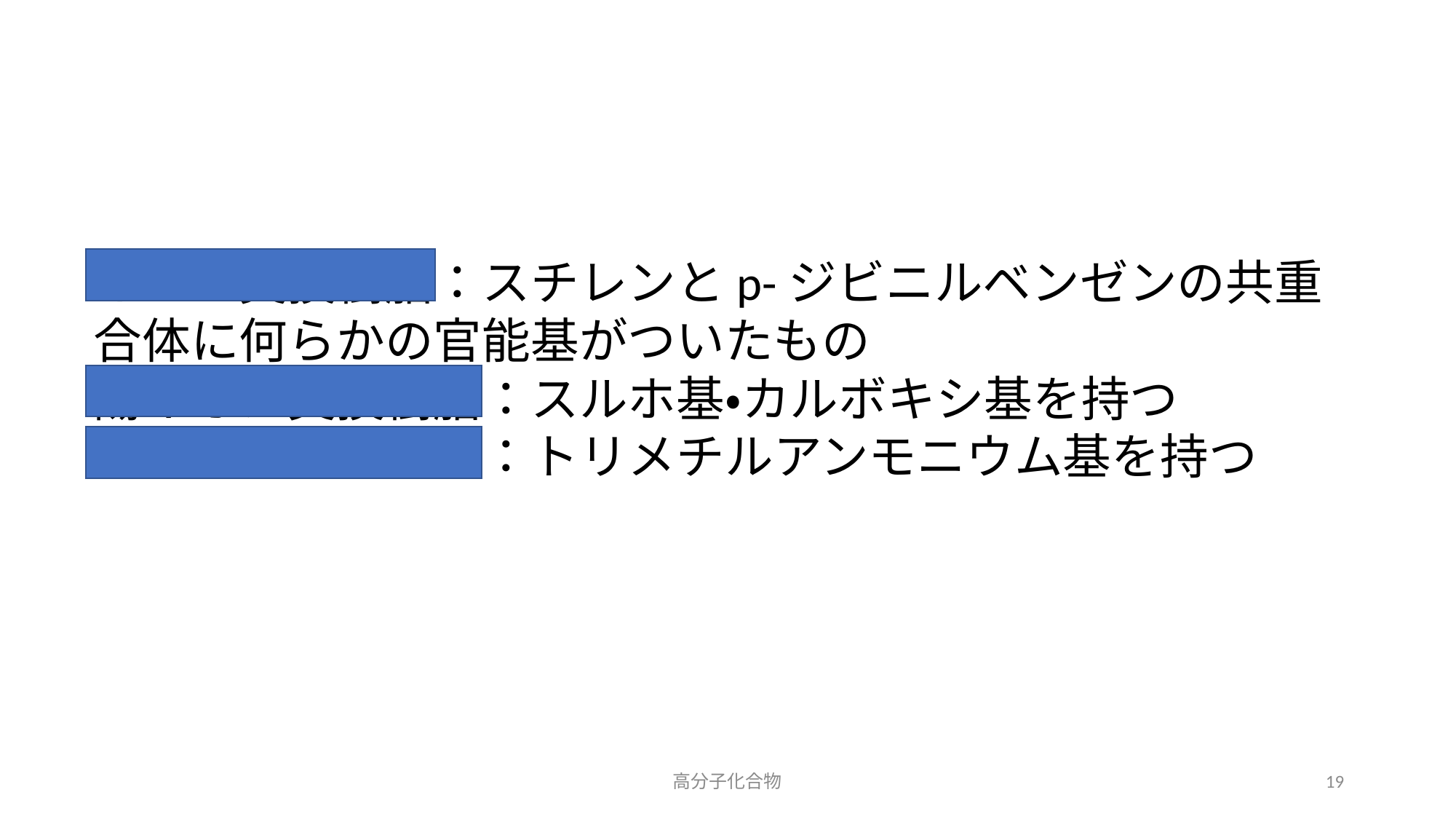

イオン交換樹脂：スチレンとp-ジビニルベンゼンの共重合体に何らかの官能基がついたもの
陽イオン交換樹脂：スルホ基・カルボキシ基を持つ
陰イオン交換樹脂：トリメチルアンモニウム基を持つ

高分子化合物
19